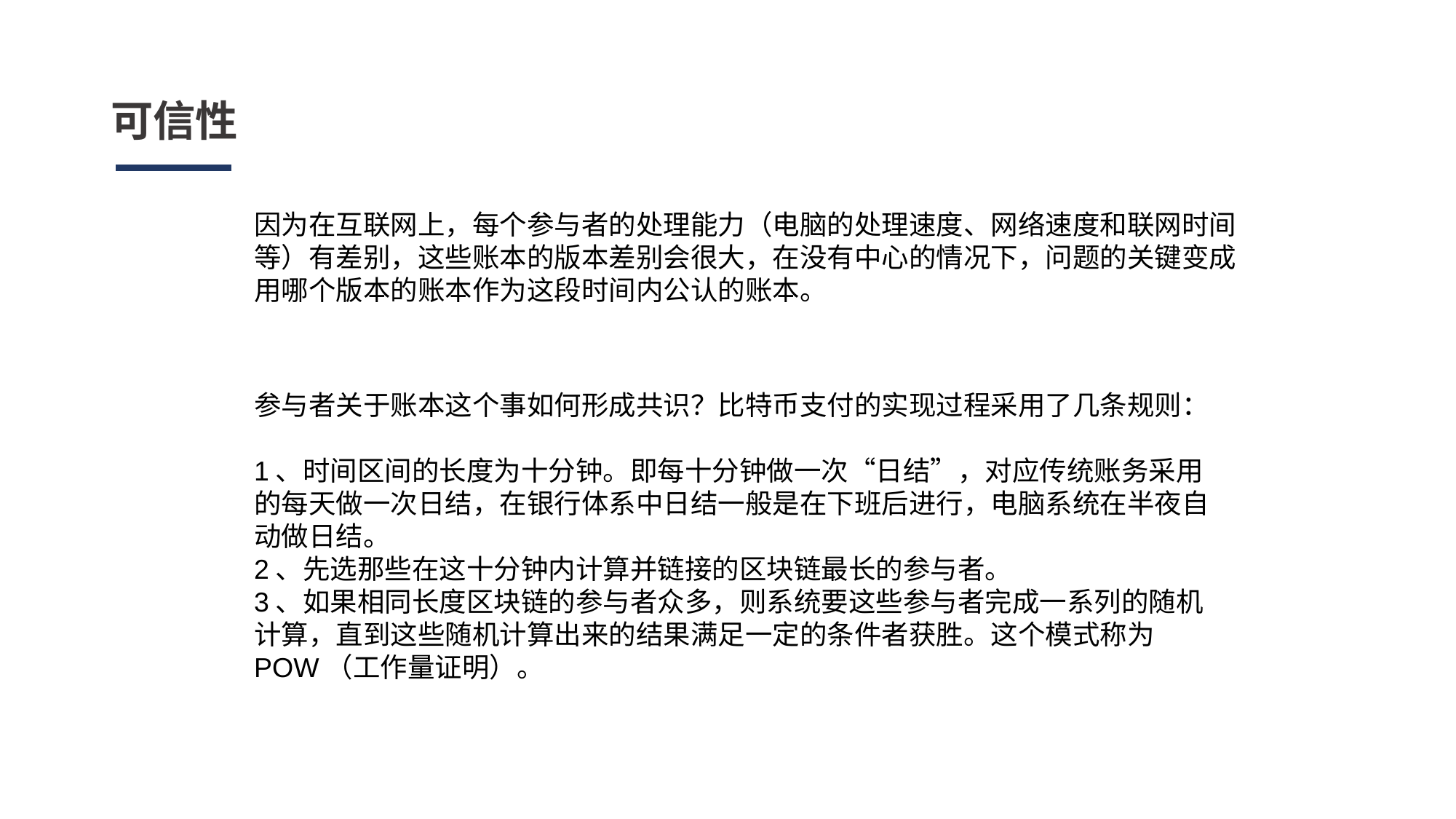

# 可信性
因为在互联网上，每个参与者的处理能力（电脑的处理速度、网络速度和联网时间等）有差别，这些账本的版本差别会很大，在没有中心的情况下，问题的关键变成用哪个版本的账本作为这段时间内公认的账本。

参与者关于账本这个事如何形成共识？比特币支付的实现过程采用了几条规则：

1、时间区间的长度为十分钟。即每十分钟做一次“日结”，对应传统账务采用的每天做一次日结，在银行体系中日结一般是在下班后进行，电脑系统在半夜自动做日结。
2、先选那些在这十分钟内计算并链接的区块链最长的参与者。
3、如果相同长度区块链的参与者众多，则系统要这些参与者完成一系列的随机计算，直到这些随机计算出来的结果满足一定的条件者获胜。这个模式称为POW（工作量证明）。